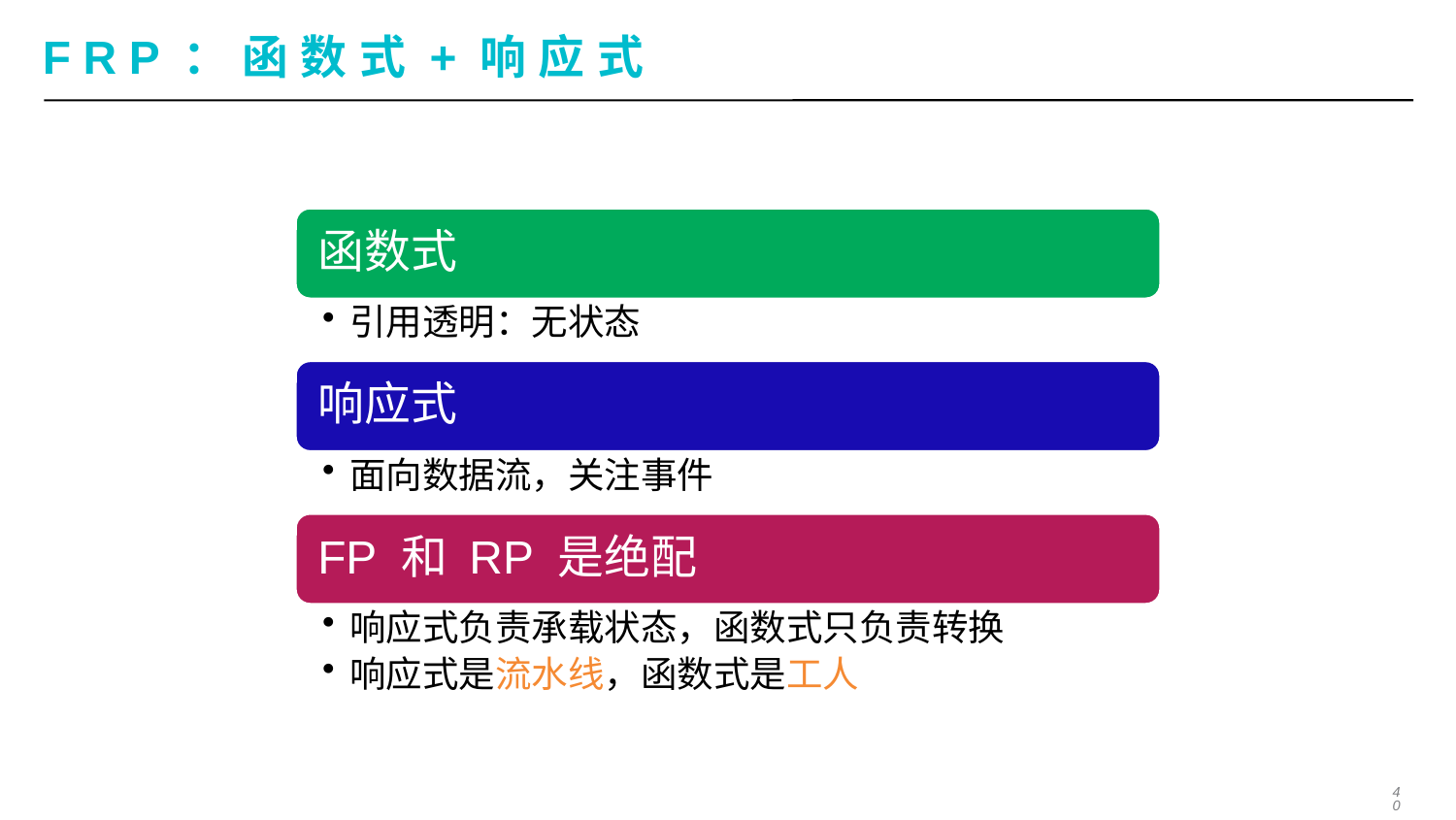

# FRP：函数式+响应式
函数式
引用透明：无状态
响应式
面向数据流，关注事件
FP 和 RP 是绝配
响应式负责承载状态，函数式只负责转换
响应式是流水线，函数式是工人
40